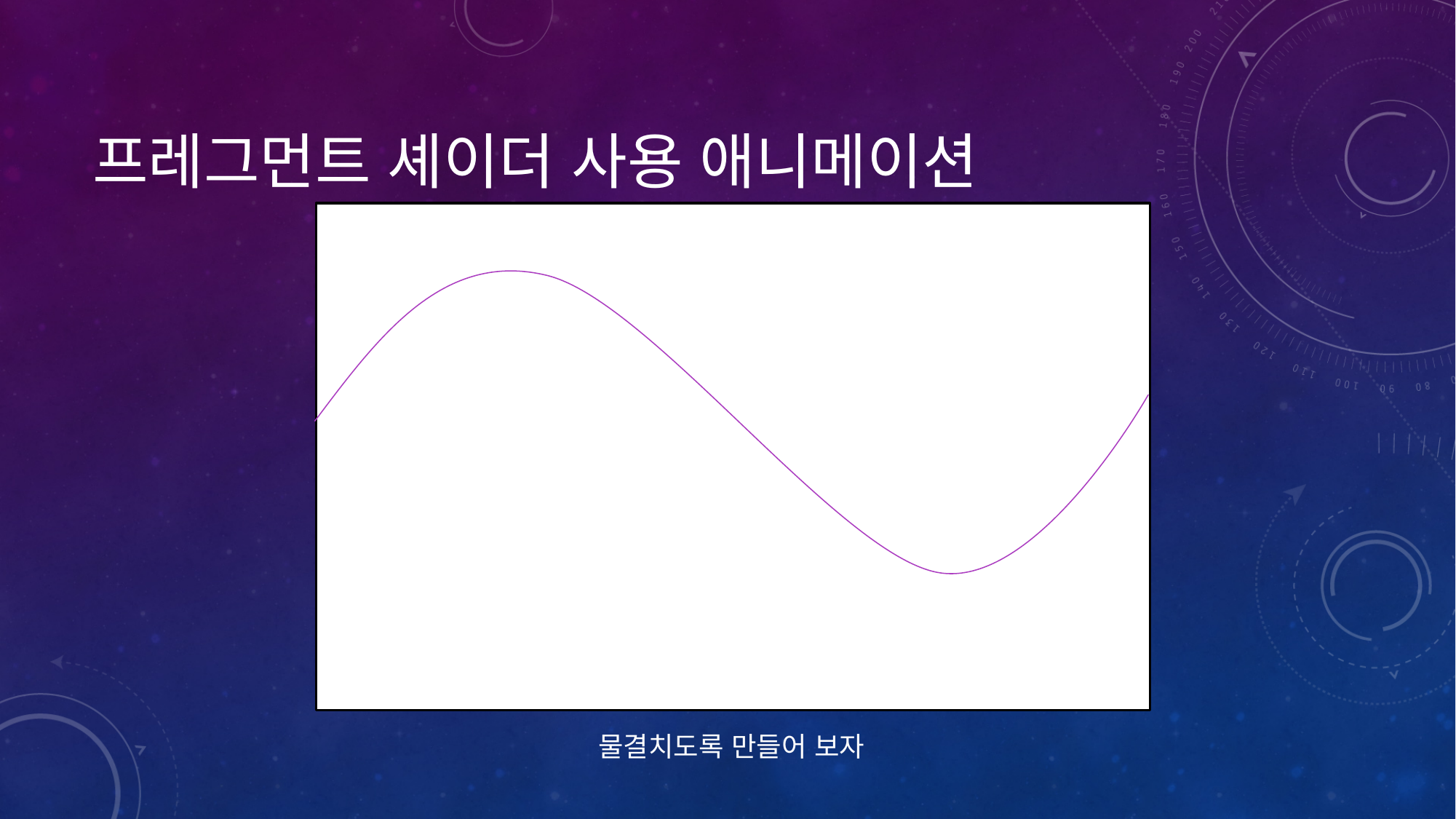

# 프레그먼트 셰이더 사용 애니메이션

물결치도록 만들어 보자